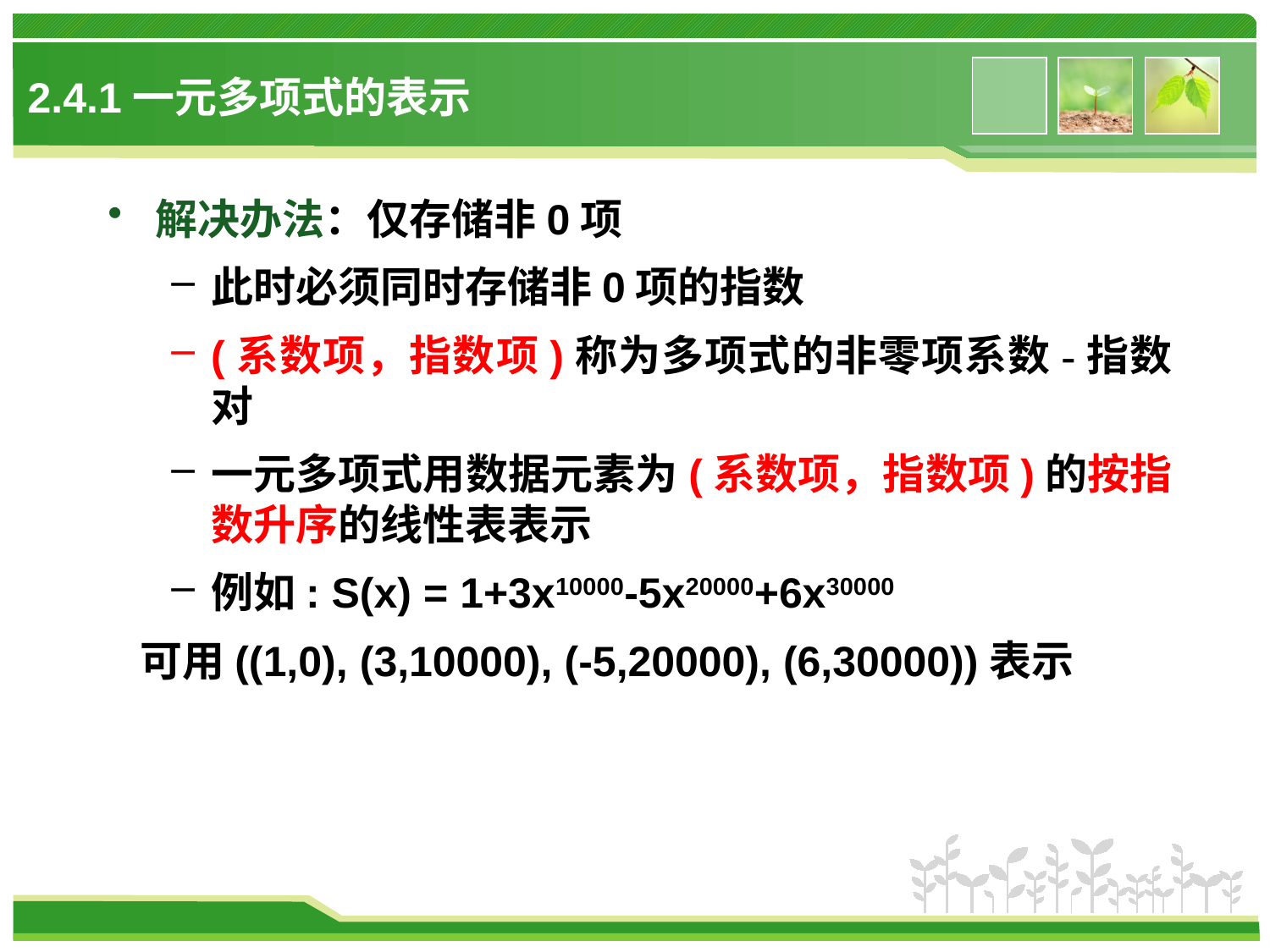

# 2.4.1一元多项式的表示
解决办法：仅存储非0项
此时必须同时存储非0项的指数
(系数项，指数项)称为多项式的非零项系数-指数对
一元多项式用数据元素为(系数项，指数项)的按指数升序的线性表表示
例如: S(x) = 1+3x10000-5x20000+6x30000
    可用((1,0), (3,10000), (-5,20000), (6,30000))表示